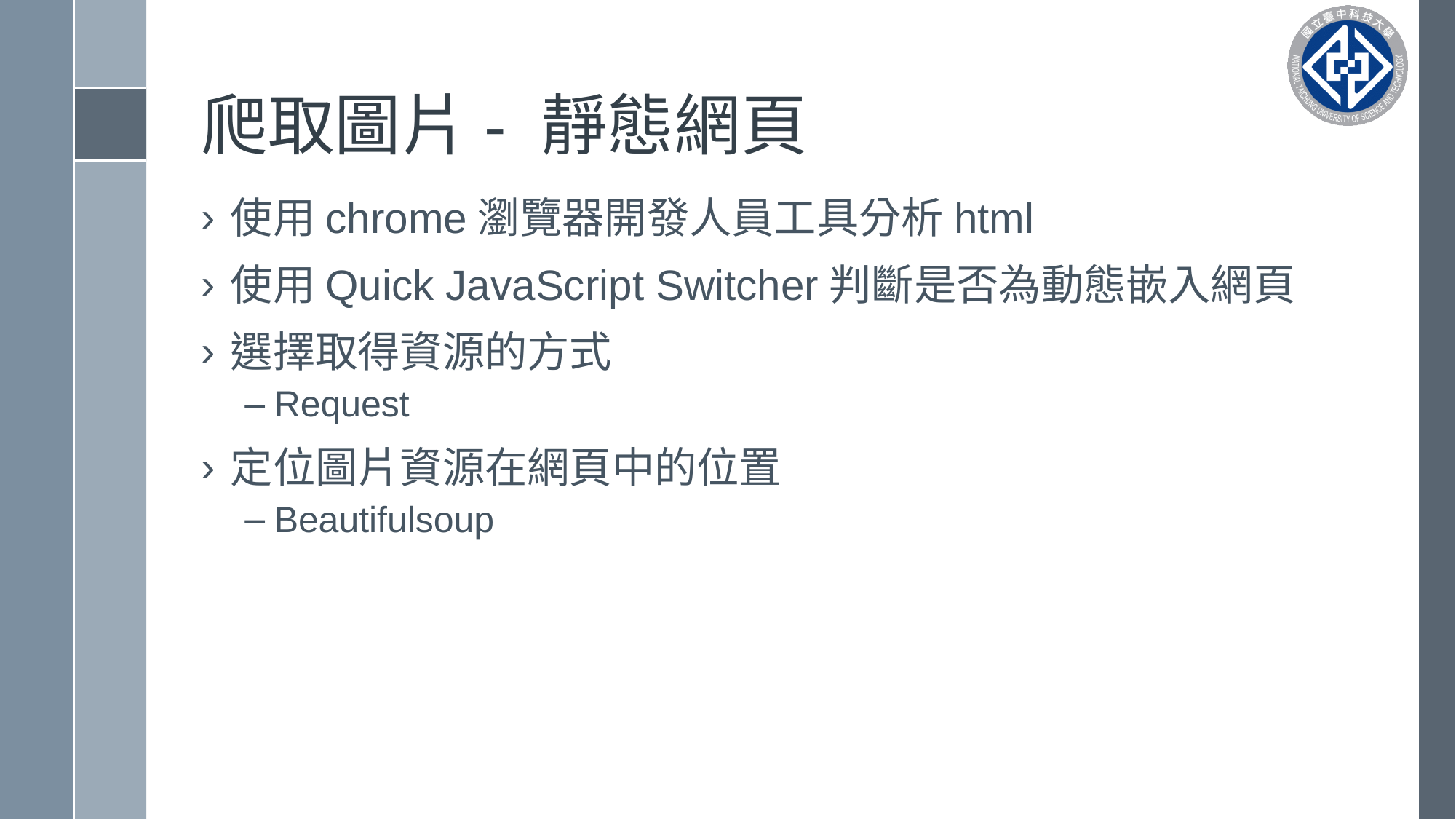

# 爬取圖片- 靜態網頁
使用chrome瀏覽器開發人員工具分析html
使用Quick JavaScript Switcher判斷是否為動態嵌入網頁
選擇取得資源的方式
Request
定位圖片資源在網頁中的位置
Beautifulsoup